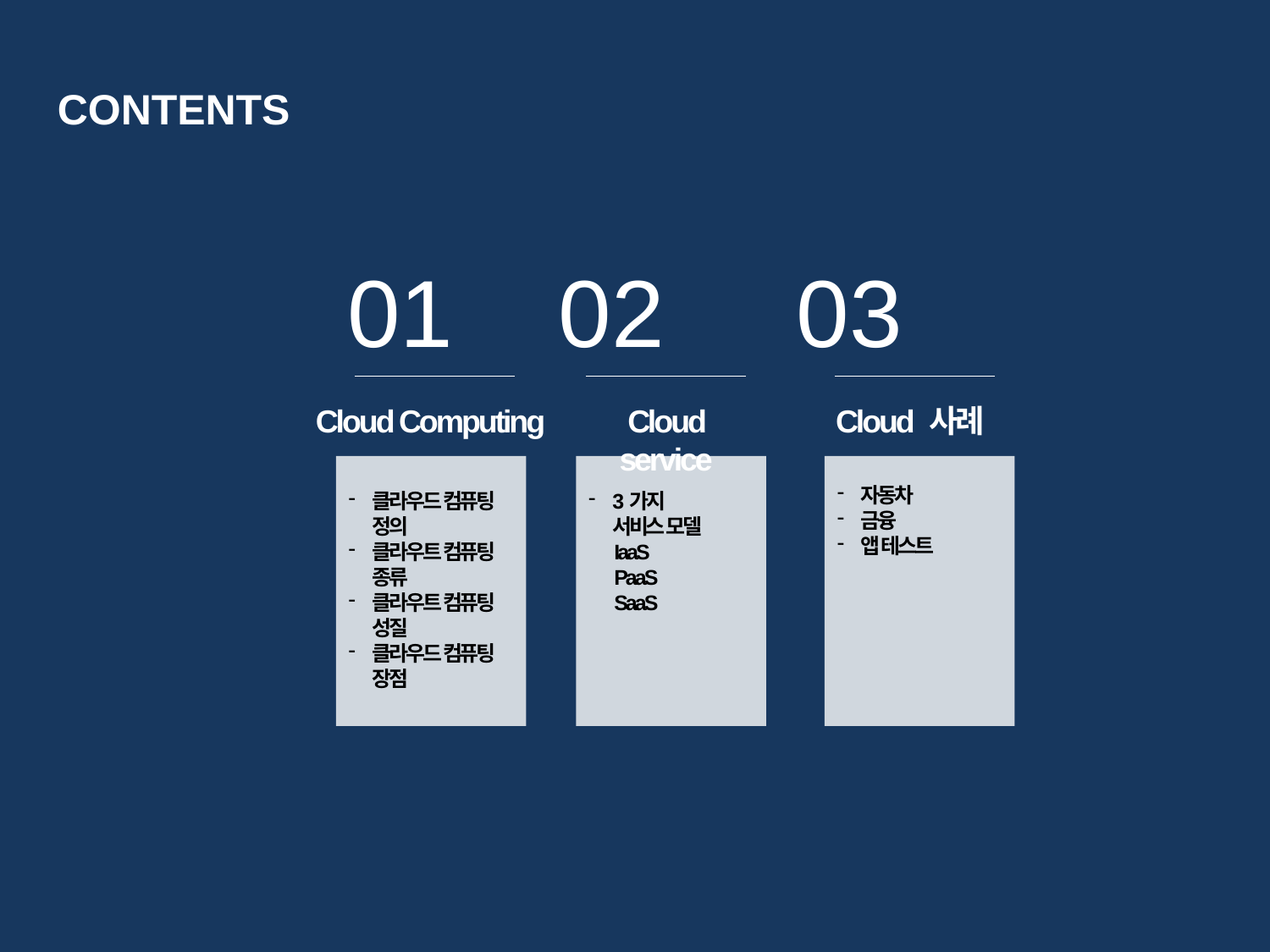

CONTENTS
01    02     03
Cloud Computing
Cloud service

클라우드 컴퓨팅 정의
클라우트 컴퓨팅 종류
클라우트 컴퓨팅 성질
클라우드 컴퓨팅  장점

Cloud 사례

3가지                  서비스 모델
       IaaS
       PaaS
       SaaS

자동차
금융
앱 테스트